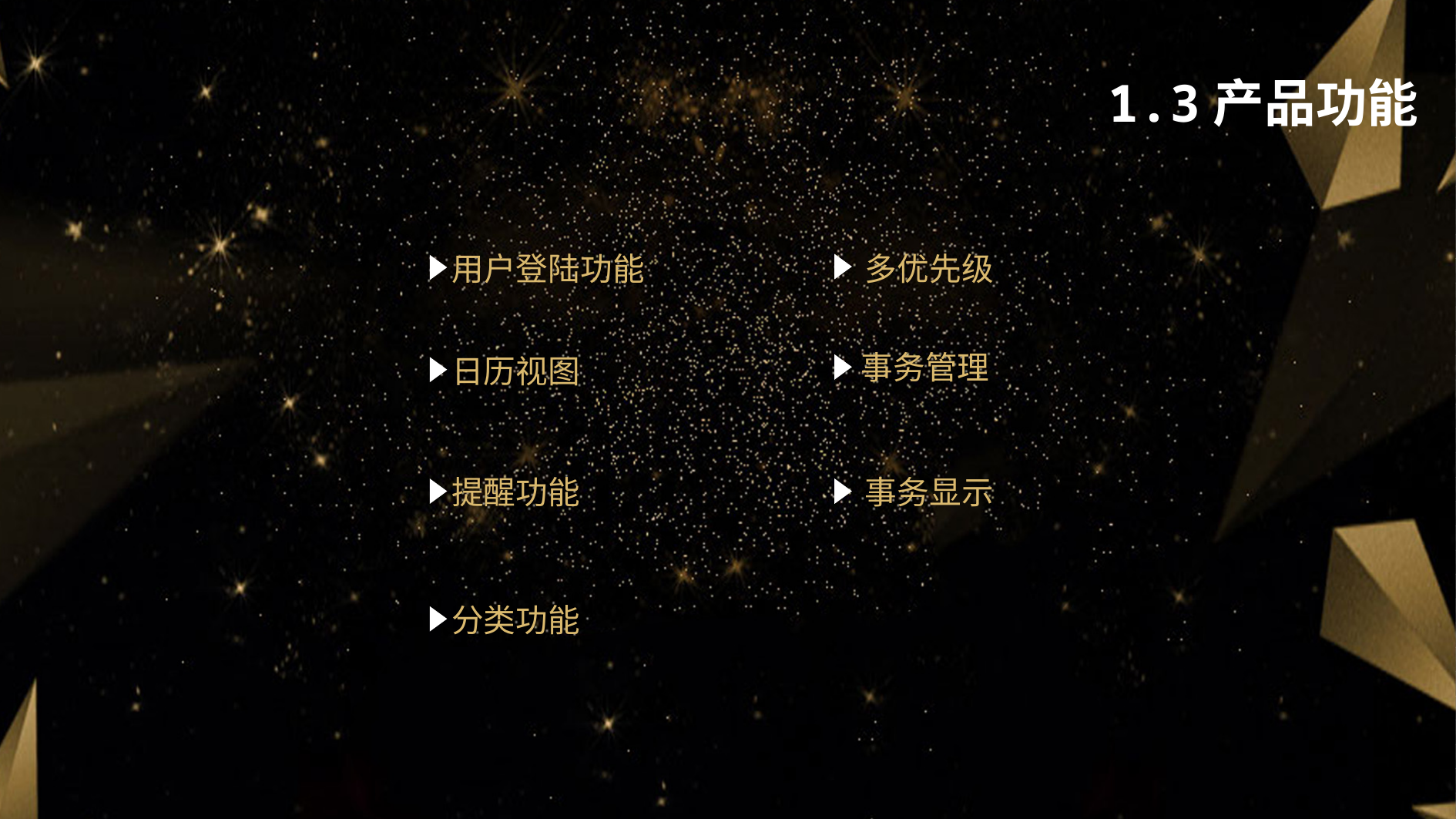

1.3产品功能
用户登陆功能
多优先级

事务管理
日历视图

提醒功能
事务显示

分类功能